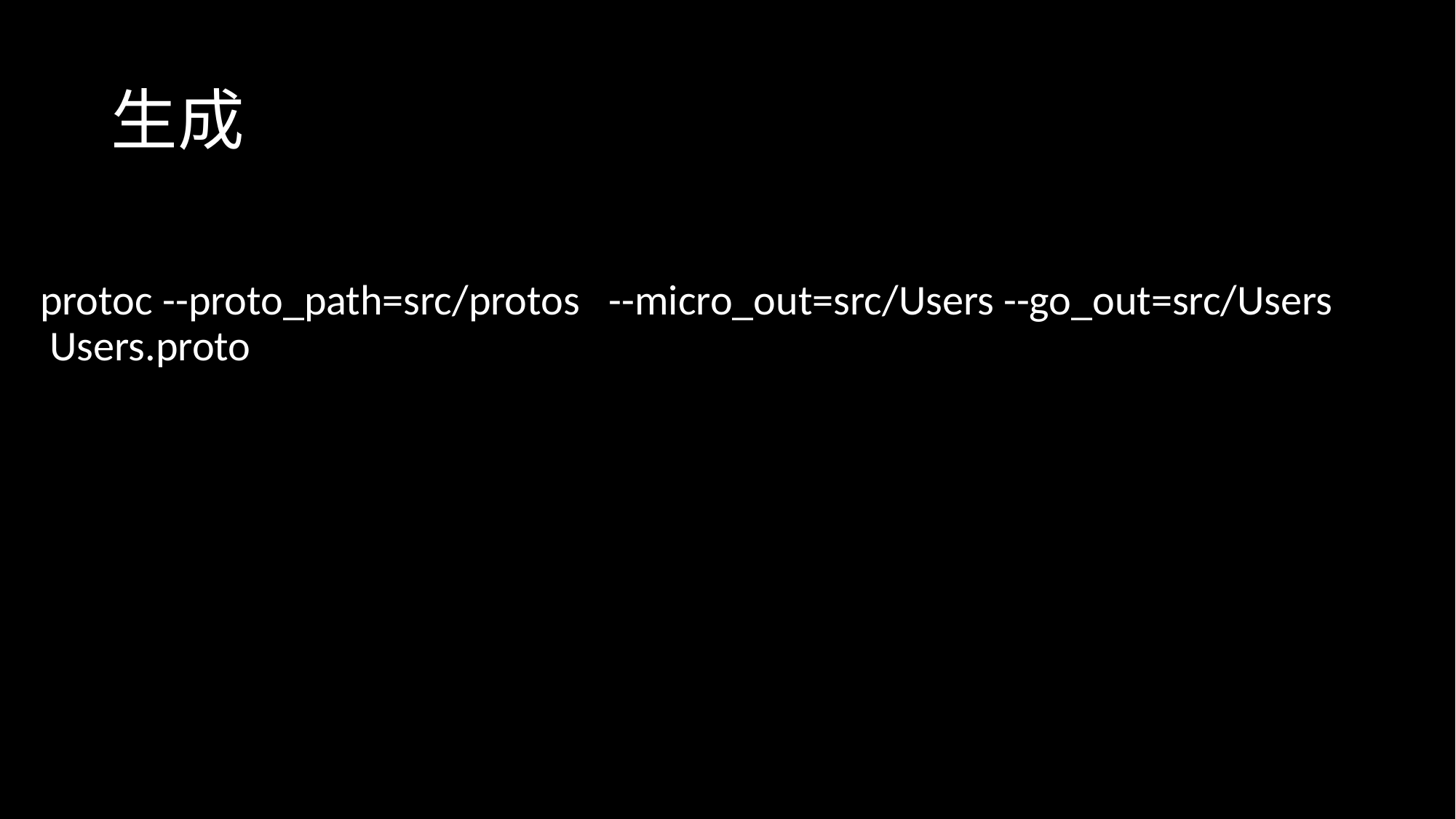

# 生成

protoc --proto_path=src/protos   --micro_out=src/Users --go_out=src/Users   Users.proto